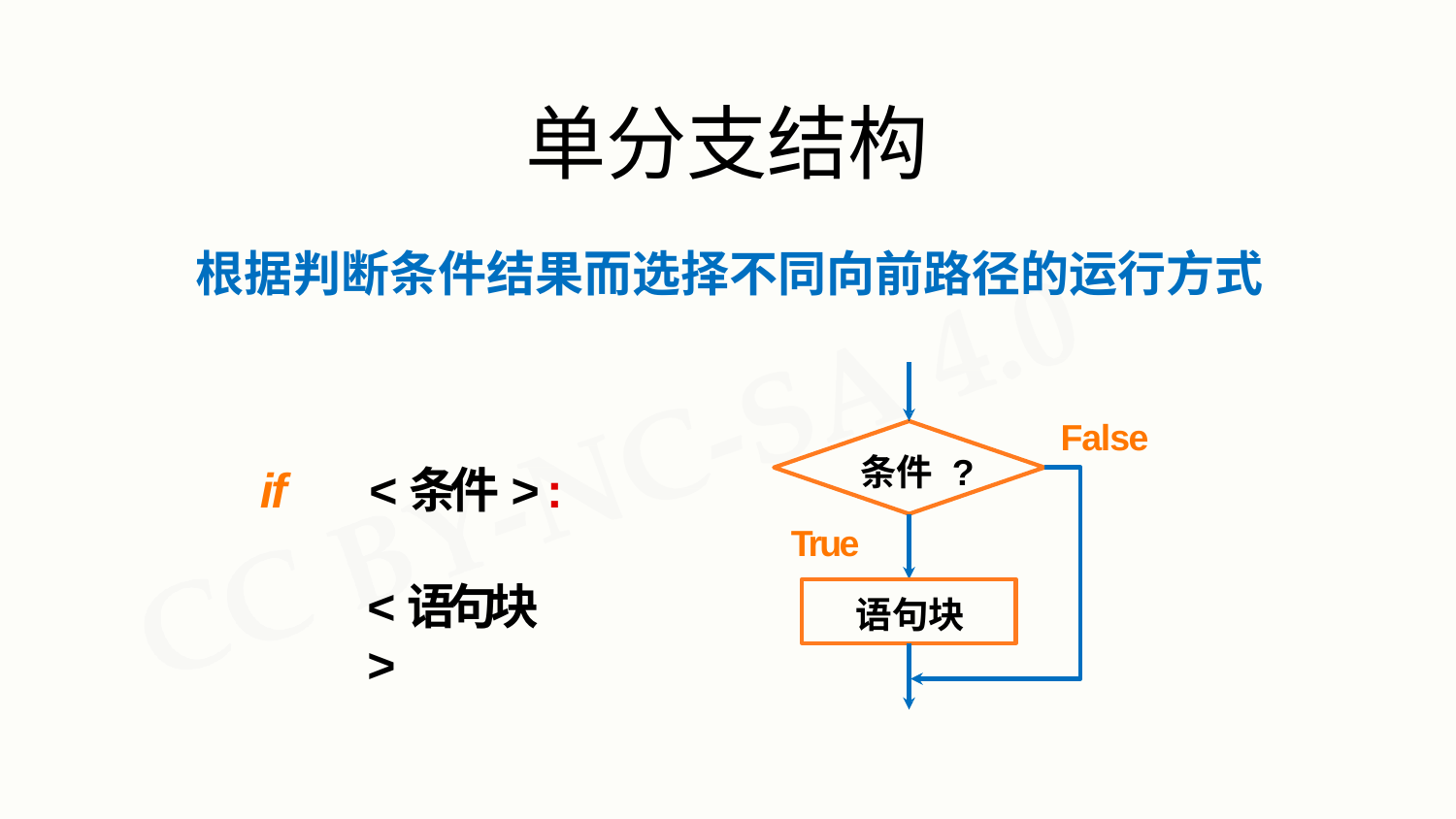

# 单分支结构
根据判断条件结果而选择不同向前路径的运行方式

False

条件 ?
if	<条件>	:

True

<语句块>

语句块